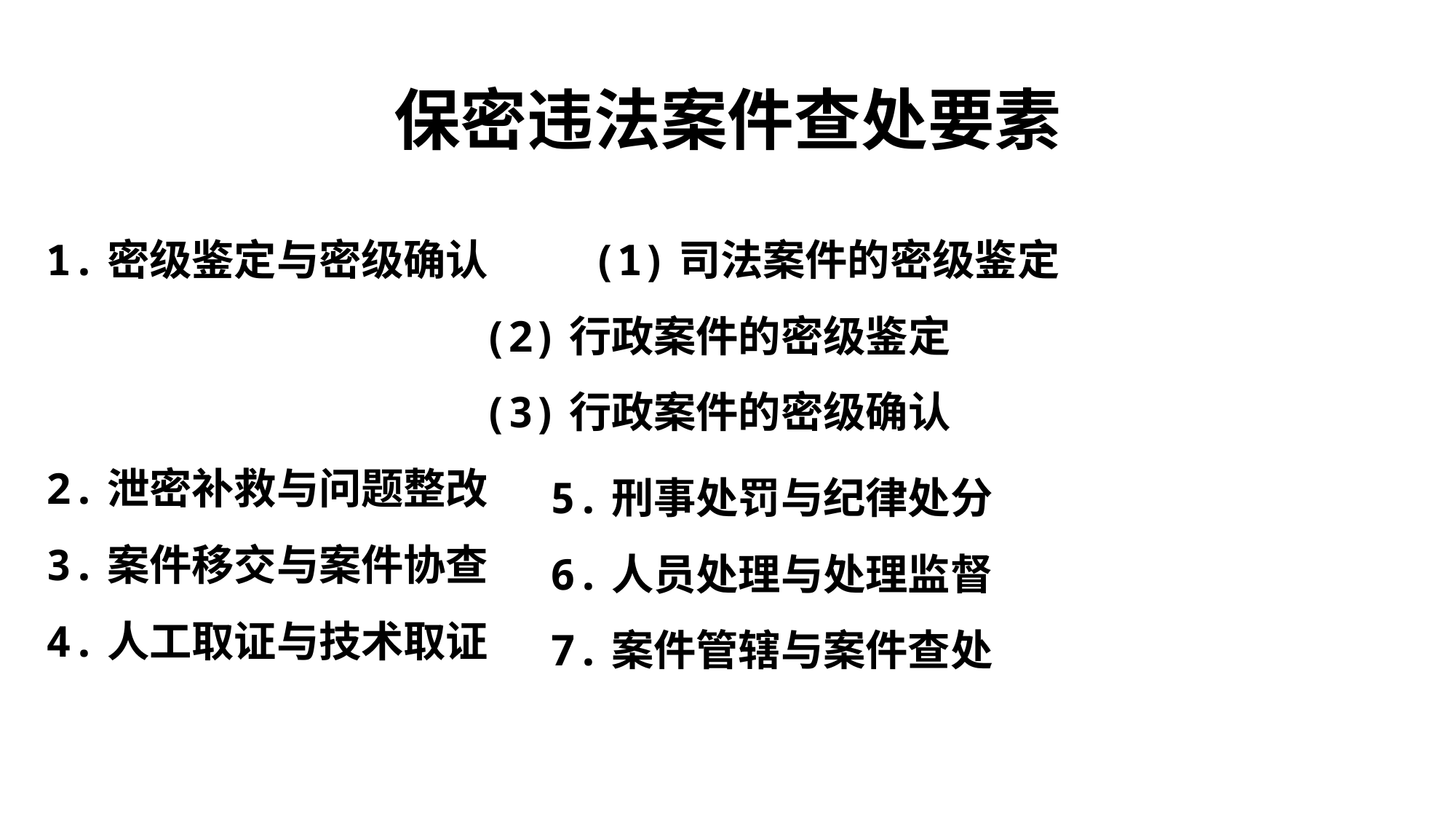

# 保密违法案件查处要素
1.密级鉴定与密级确认	(1)司法案件的密级鉴定
				(2)行政案件的密级鉴定
  				(3)行政案件的密级确认
2.泄密补救与问题整改
3.案件移交与案件协查
4.人工取证与技术取证
5.刑事处罚与纪律处分
6.人员处理与处理监督
7.案件管辖与案件查处